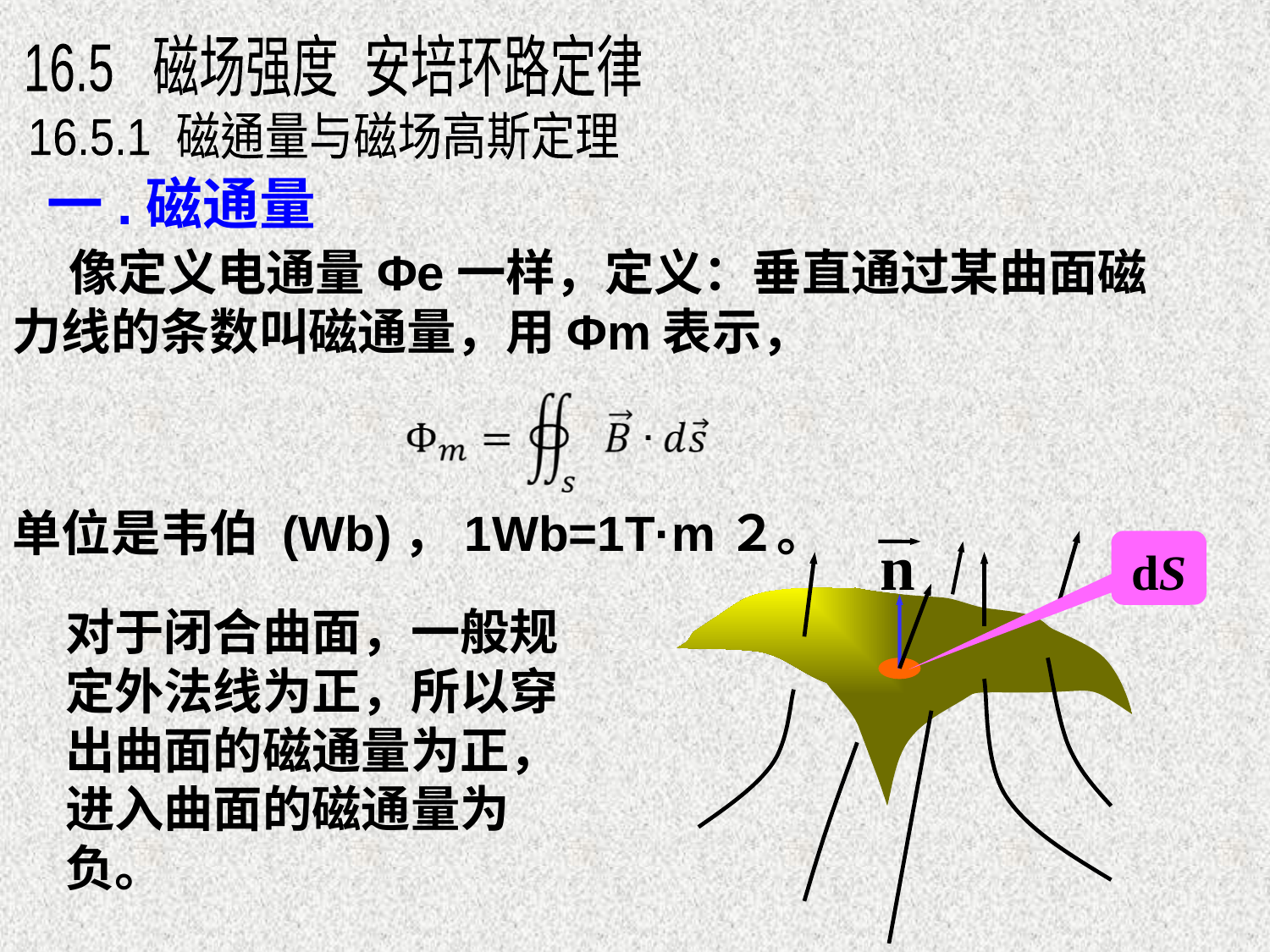

16.5   磁场强度  安培环路定律
16.5.1  磁通量与磁场高斯定理
一.磁通量
    像定义电通量Φe一样，定义：垂直通过某曲面磁力线的条数叫磁通量，用Φm表示，

单位是韦伯 (Wb)，1Wb=1T·m２。
n

dS

对于闭合曲面，一般规定外法线为正，所以穿出曲面的磁通量为正，进入曲面的磁通量为负。